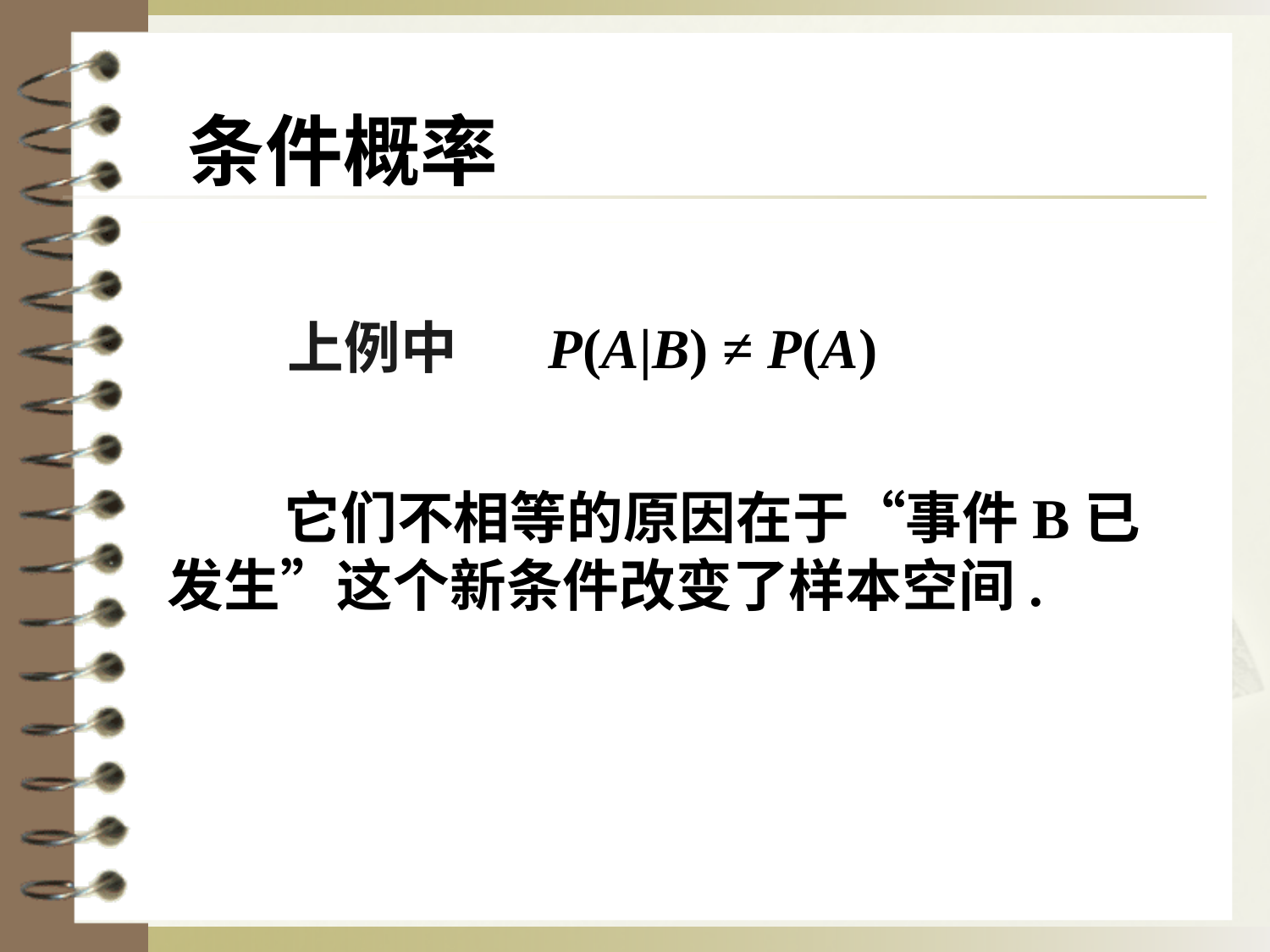

条件概率
    上例中      P(A|B) ≠ P(A)
        它们不相等的原因在于“事件B已发生”这个新条件改变了样本空间.